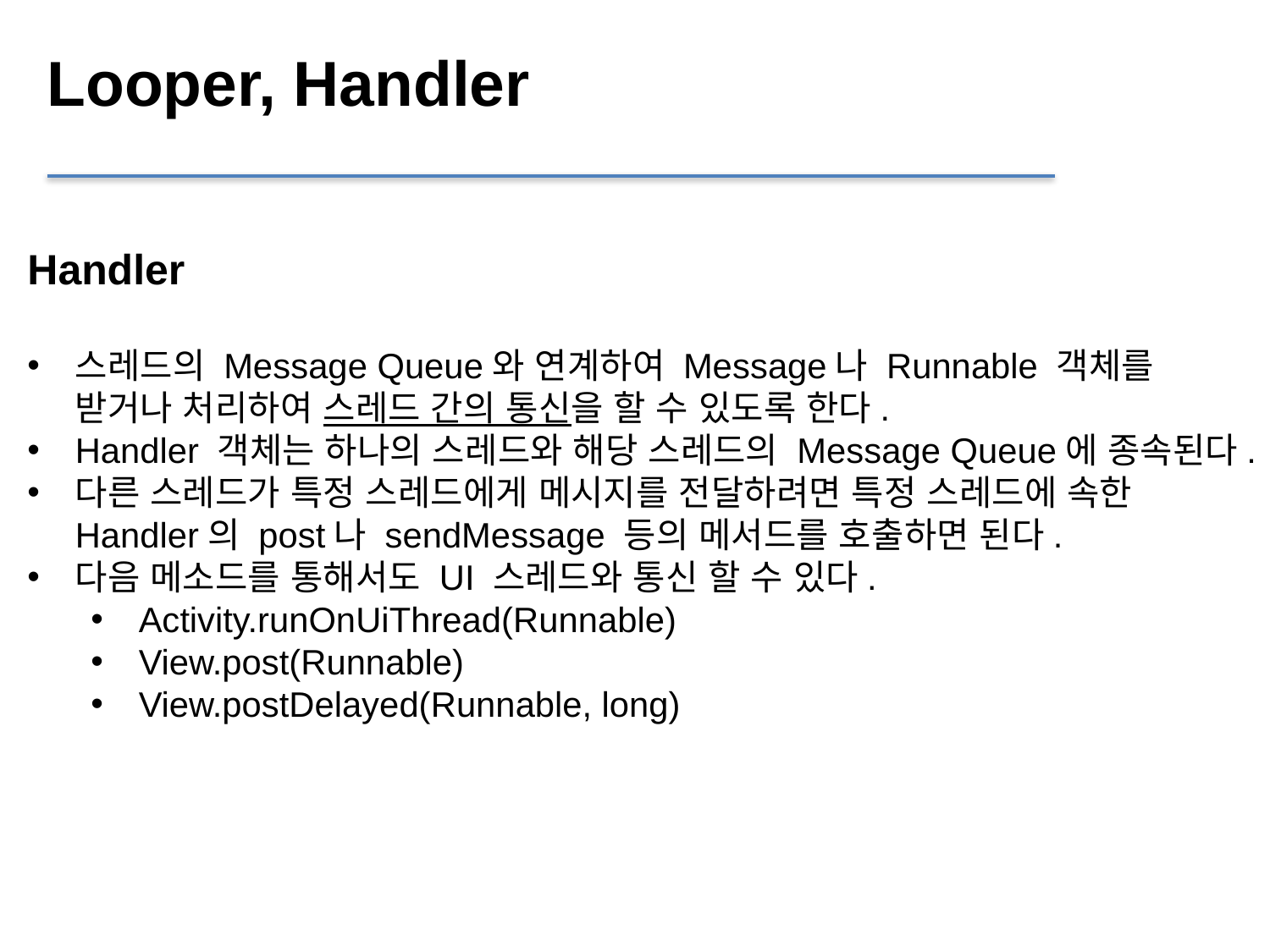

Looper, Handler
Handler

스레드의 Message Queue와 연계하여 Message나 Runnable 객체를 받거나 처리하여 스레드 간의 통신을 할 수 있도록 한다.
Handler 객체는 하나의 스레드와 해당 스레드의 Message Queue에 종속된다.
다른 스레드가 특정 스레드에게 메시지를 전달하려면 특정 스레드에 속한 Handler의 post나 sendMessage 등의 메서드를 호출하면 된다.
다음 메소드를 통해서도 UI 스레드와 통신 할 수 있다.
Activity.runOnUiThread(Runnable)
View.post(Runnable)
View.postDelayed(Runnable, long)